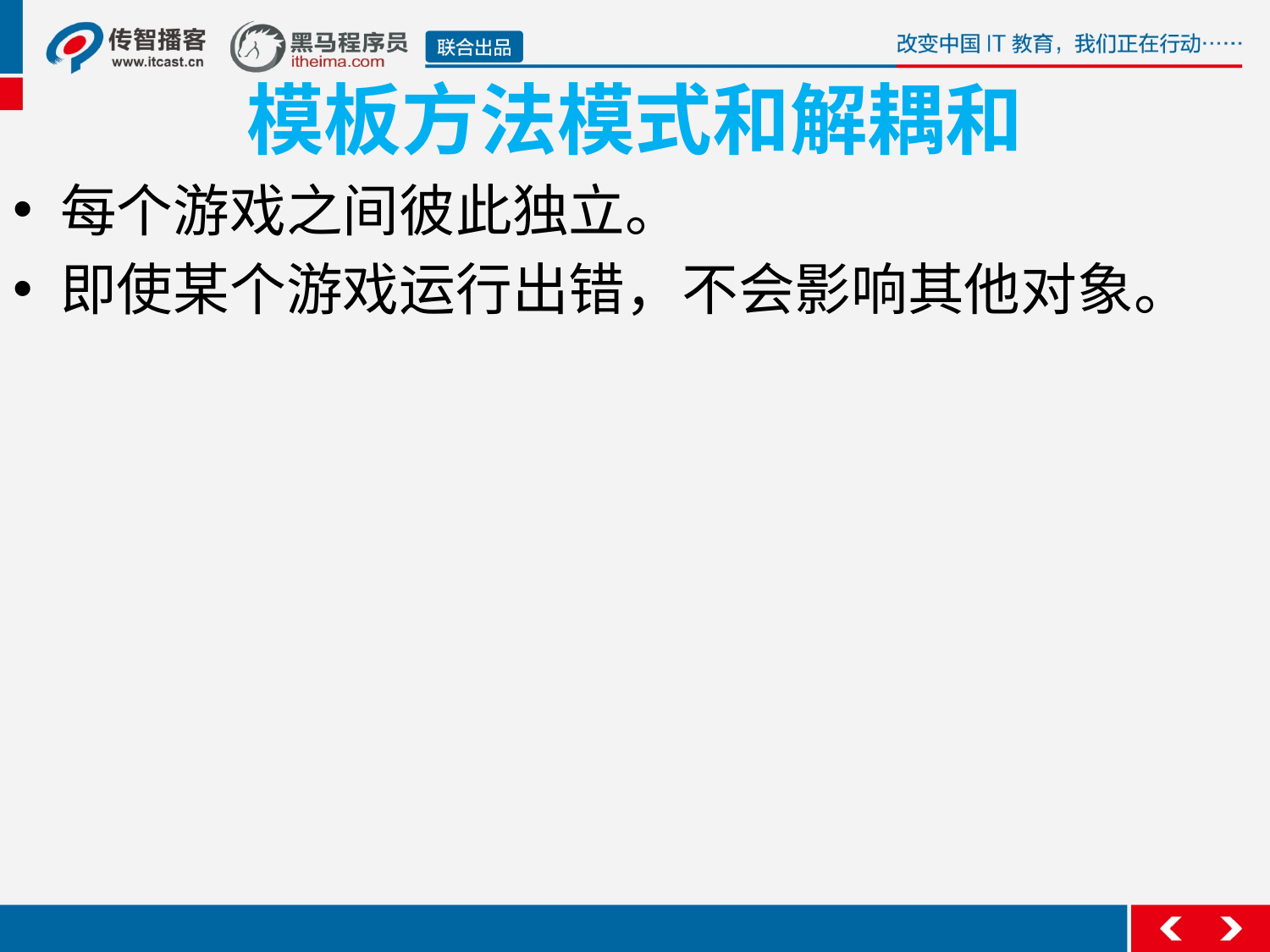

# 模板方法模式和解耦和
每个游戏之间彼此独立。
即使某个游戏运行出错，不会影响其他对象。